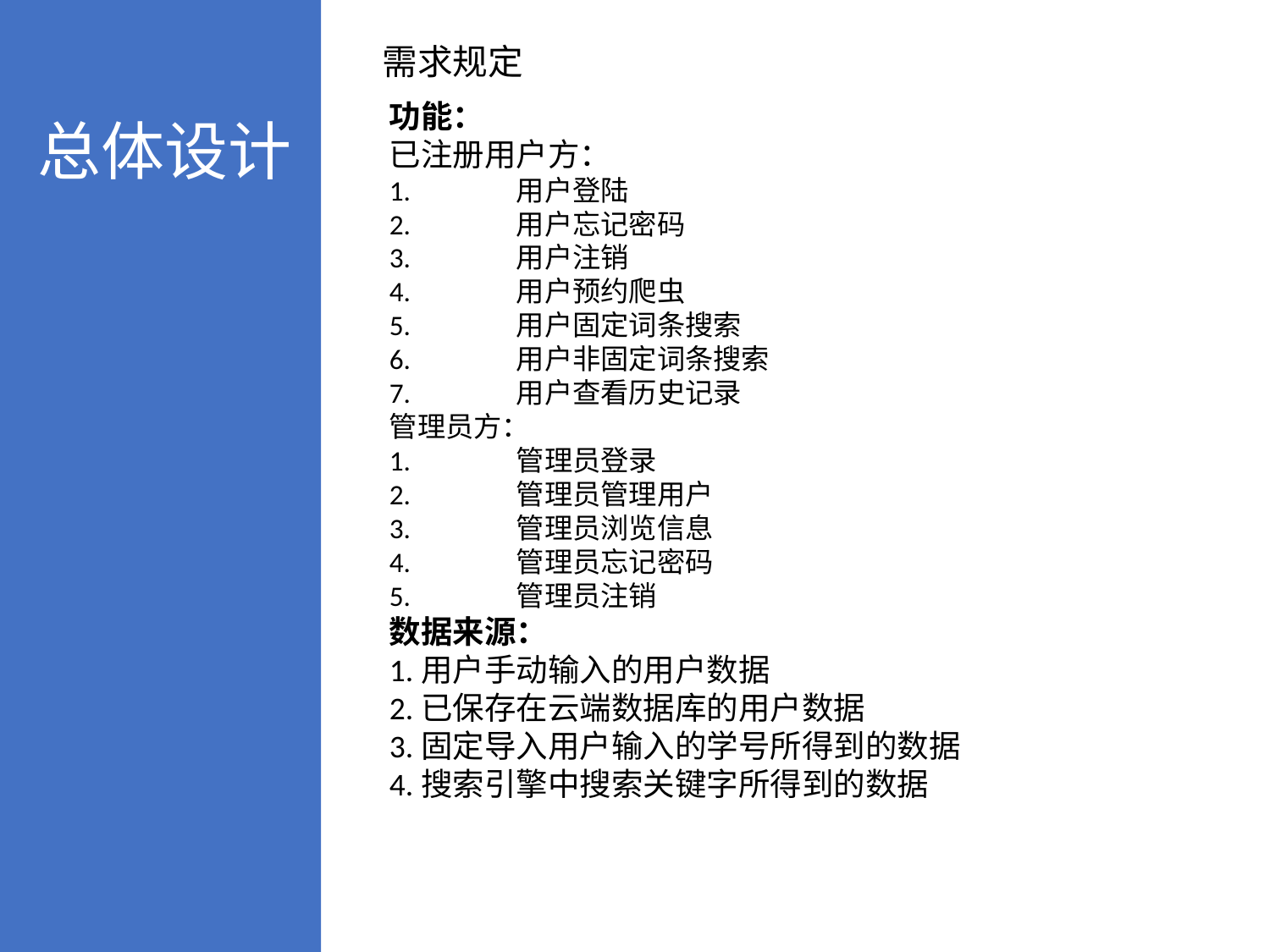

总体设计
需求规定
功能：
已注册用户方：
1.	用户登陆
2.	用户忘记密码
3.	用户注销
4.	用户预约爬虫
5.	用户固定词条搜索
6.	用户非固定词条搜索
7.	用户查看历史记录
管理员方：
1.	管理员登录
2.	管理员管理用户
3.	管理员浏览信息
4.	管理员忘记密码
5.	管理员注销
数据来源：
1.用户手动输入的用户数据
2.已保存在云端数据库的用户数据
3.固定导入用户输入的学号所得到的数据
4.搜索引擎中搜索关键字所得到的数据